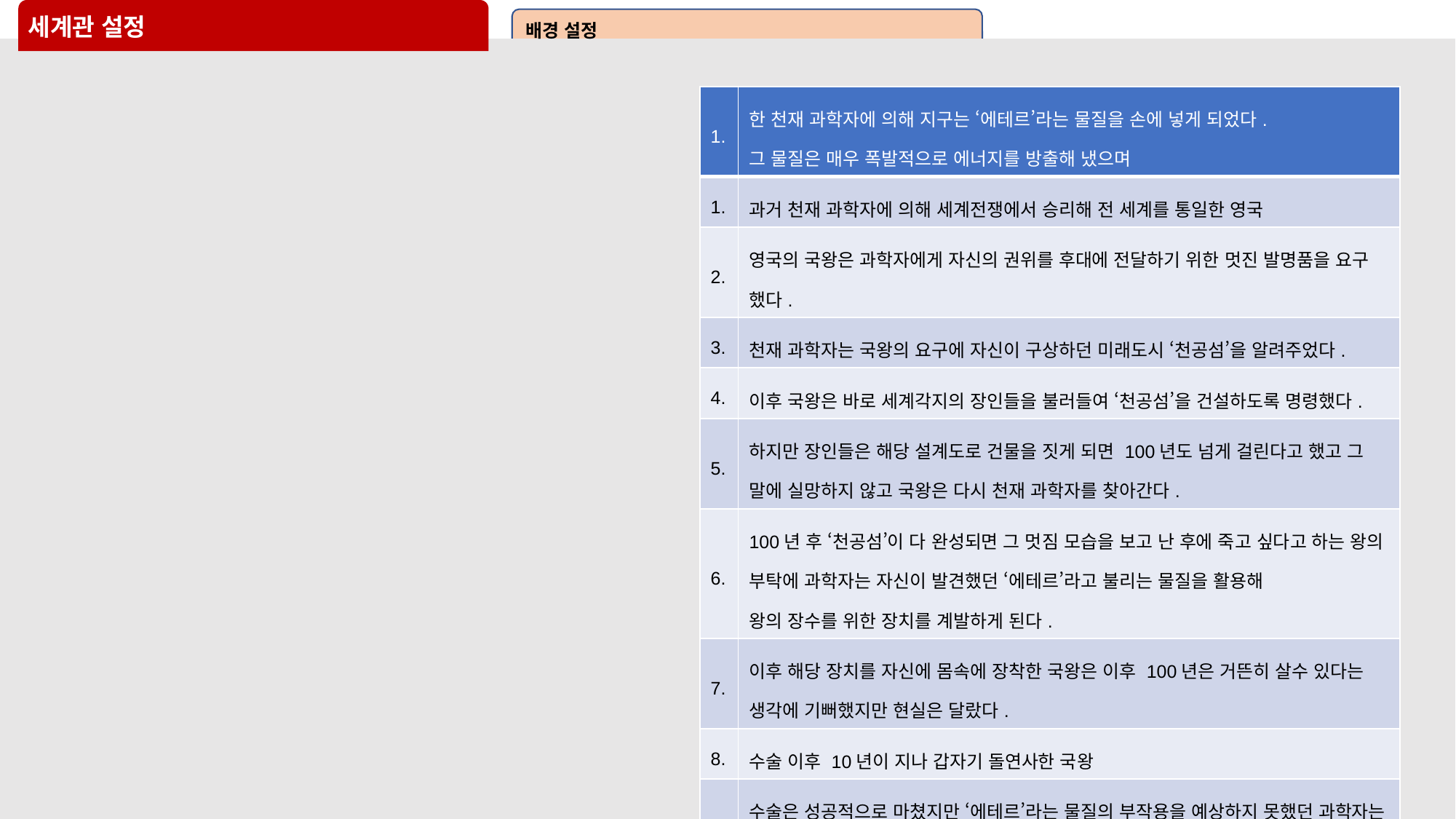

# 세계관 설정
배경 설정

| 1. | 한 천재 과학자에 의해 지구는 ‘에테르’라는 물질을 손에 넣게 되었다. 그 물질은 매우 폭발적으로 에너지를 방출해 냈으며 |
| --- | --- |
| 1. | 과거 천재 과학자에 의해 세계전쟁에서 승리해 전 세계를 통일한 영국 |
| 2. | 영국의 국왕은 과학자에게 자신의 권위를 후대에 전달하기 위한 멋진 발명품을 요구 했다. |
| 3. | 천재 과학자는 국왕의 요구에 자신이 구상하던 미래도시 ‘천공섬’을 알려주었다. |
| 4. | 이후 국왕은 바로 세계각지의 장인들을 불러들여 ‘천공섬’을 건설하도록 명령했다. |
| 5. | 하지만 장인들은 해당 설계도로 건물을 짓게 되면 100년도 넘게 걸린다고 했고 그 말에 실망하지 않고 국왕은 다시 천재 과학자를 찾아간다. |
| 6. | 100년 후 ‘천공섬’이 다 완성되면 그 멋짐 모습을 보고 난 후에 죽고 싶다고 하는 왕의 부탁에 과학자는 자신이 발견했던 ‘에테르’라고 불리는 물질을 활용해 왕의 장수를 위한 장치를 계발하게 된다. |
| 7. | 이후 해당 장치를 자신에 몸속에 장착한 국왕은 이후 100년은 거뜬히 살수 있다는 생각에 기뻐했지만 현실은 달랐다. |
| 8. | 수술 이후 10년이 지나 갑자기 돌연사한 국왕 |
| 9. | 수술은 성공적으로 마쳤지만 ‘에테르’라는 물질의 부작용을 예상하지 못했던 과학자는 이후 국왕을 살해 했다는 죄명으로 오랜 시간 옥살이를 하게 된다. |